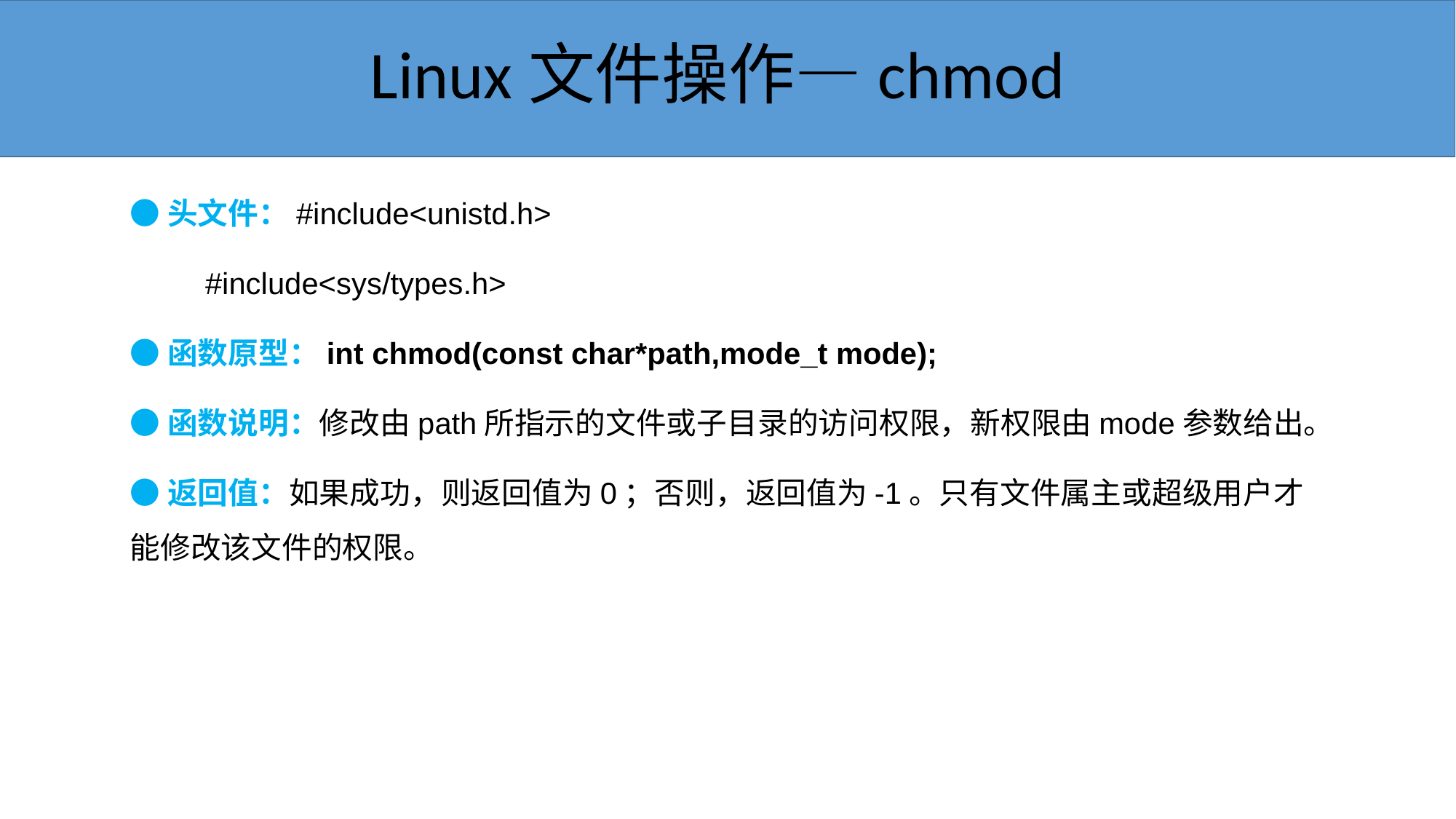

Linux文件操作—chmod
●头文件：#include<unistd.h>
         #include<sys/types.h>
●函数原型：int chmod(const char*path,mode_t mode);
●函数说明：修改由path所指示的文件或子目录的访问权限，新权限由mode参数给出。
●返回值：如果成功，则返回值为0；否则，返回值为-1。只有文件属主或超级用户才能修改该文件的权限。